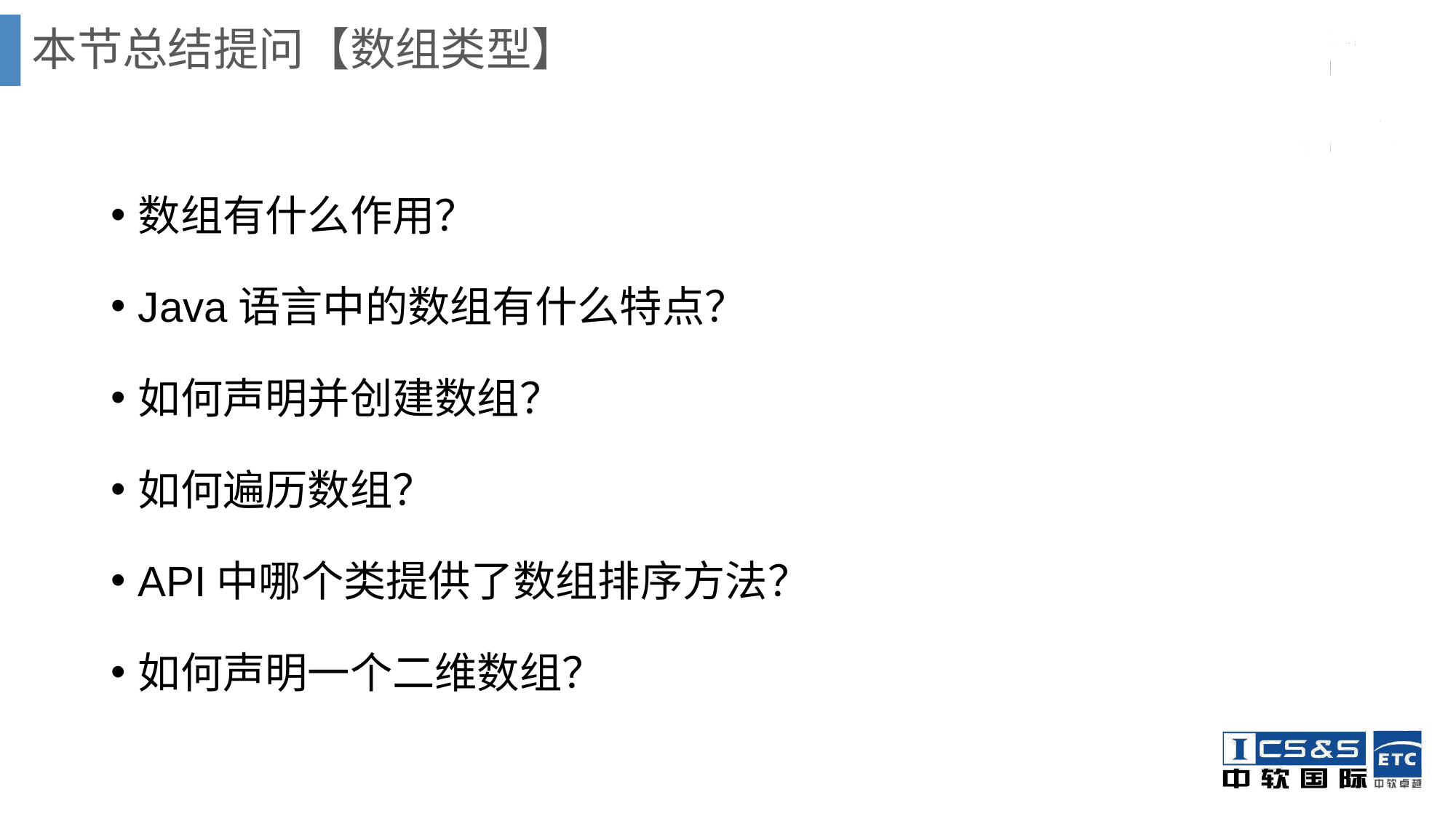

# 本节总结提问【数组类型】
数组有什么作用？
Java语言中的数组有什么特点？
如何声明并创建数组？
如何遍历数组？
API中哪个类提供了数组排序方法？
如何声明一个二维数组？